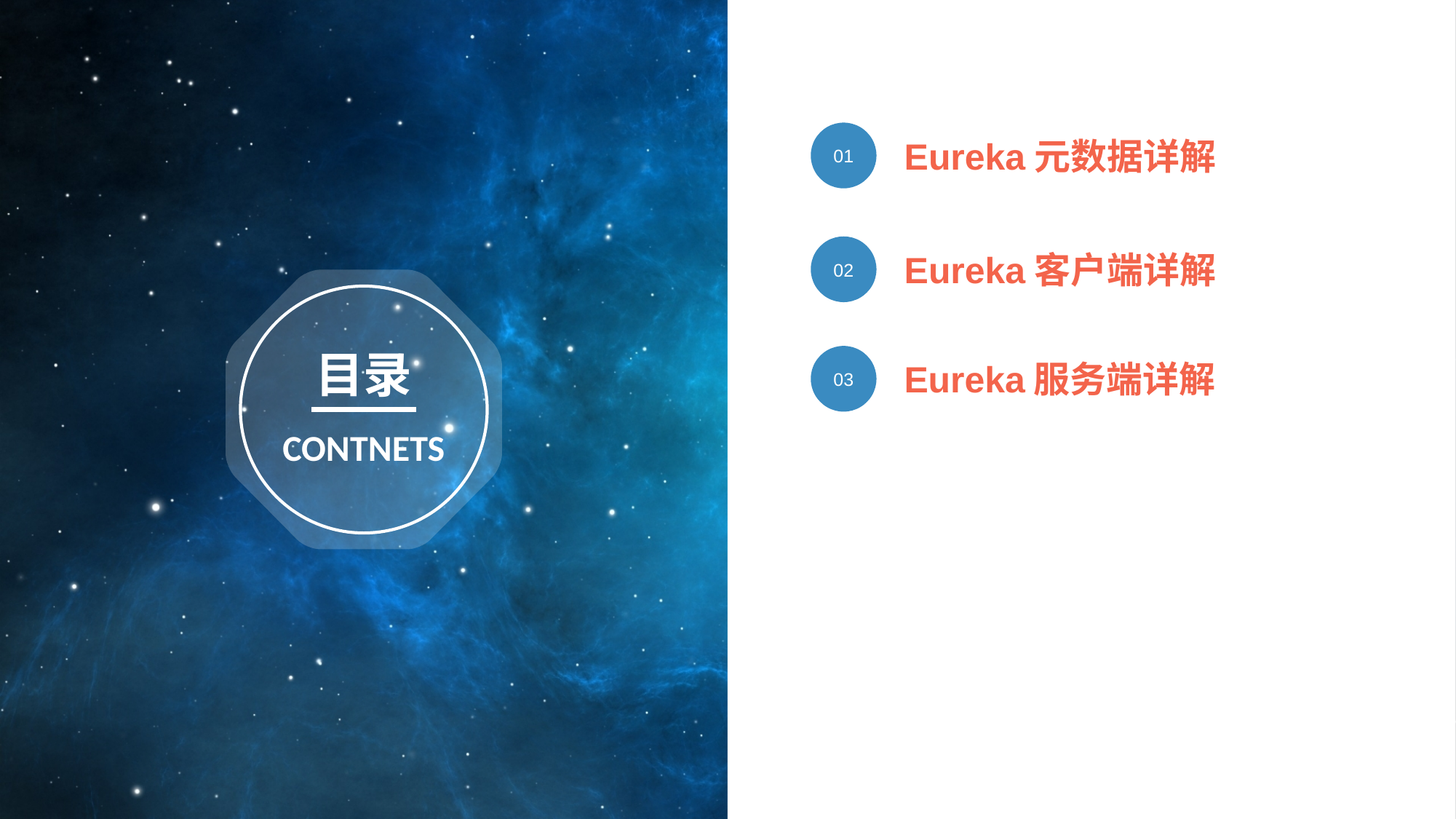

01
Eureka元数据详解
02
Eureka客户端详解

目录
03
Eureka服务端详解
CONTNETS